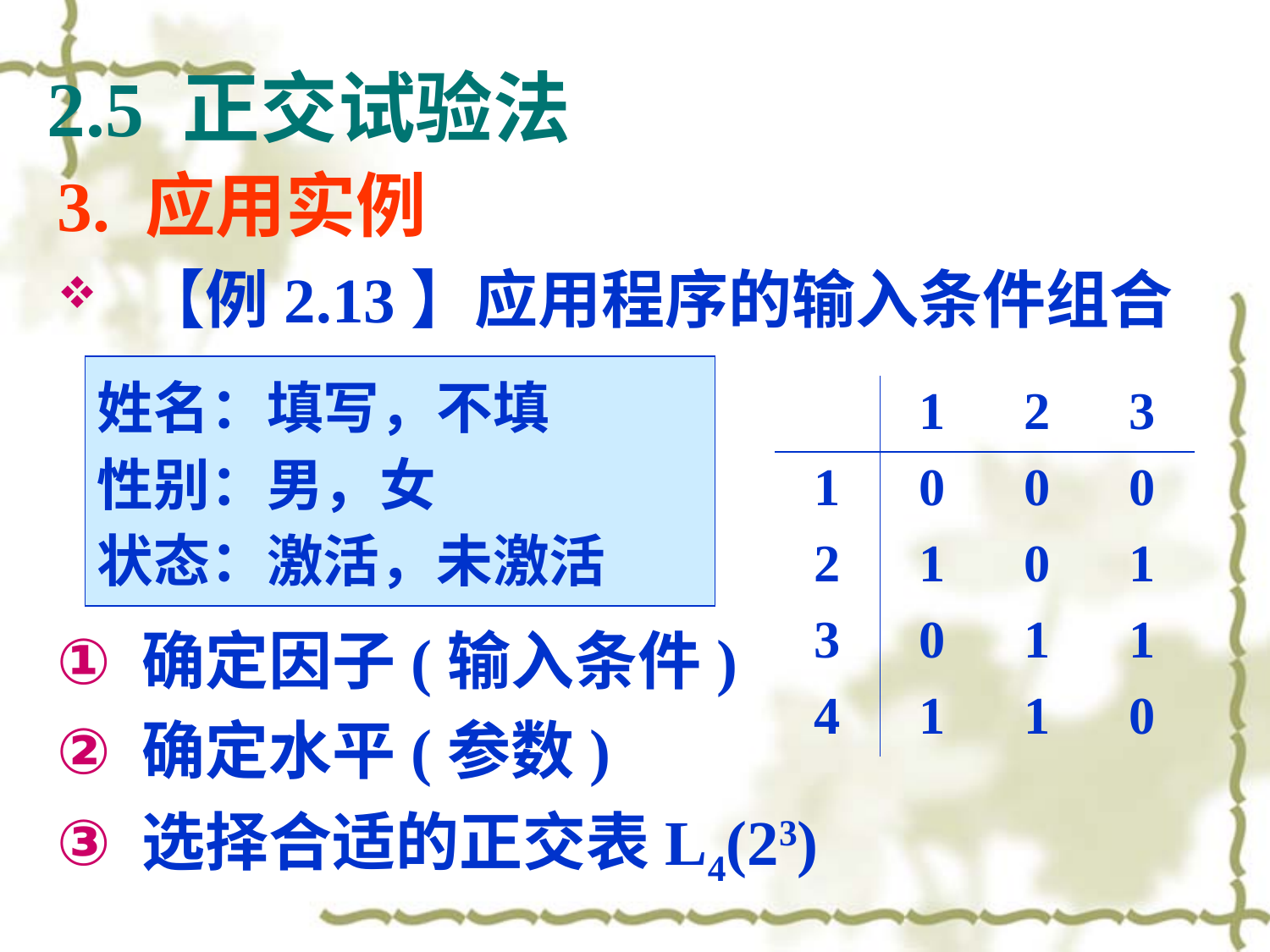

2.5 正交试验法
3. 应用实例
【例2.13】应用程序的输入条件组合

确定因子(输入条件)
确定水平(参数)
选择合适的正交表L4(23)
姓名：填写，不填
性别：男，女
状态：激活，未激活
|  | 1 | 2 | 3 |
| --- | --- | --- | --- |
| 1 | 0 | 0 | 0 |
| 2 | 1 | 0 | 1 |
| 3 | 0 | 1 | 1 |
| 4 | 1 | 1 | 0 |